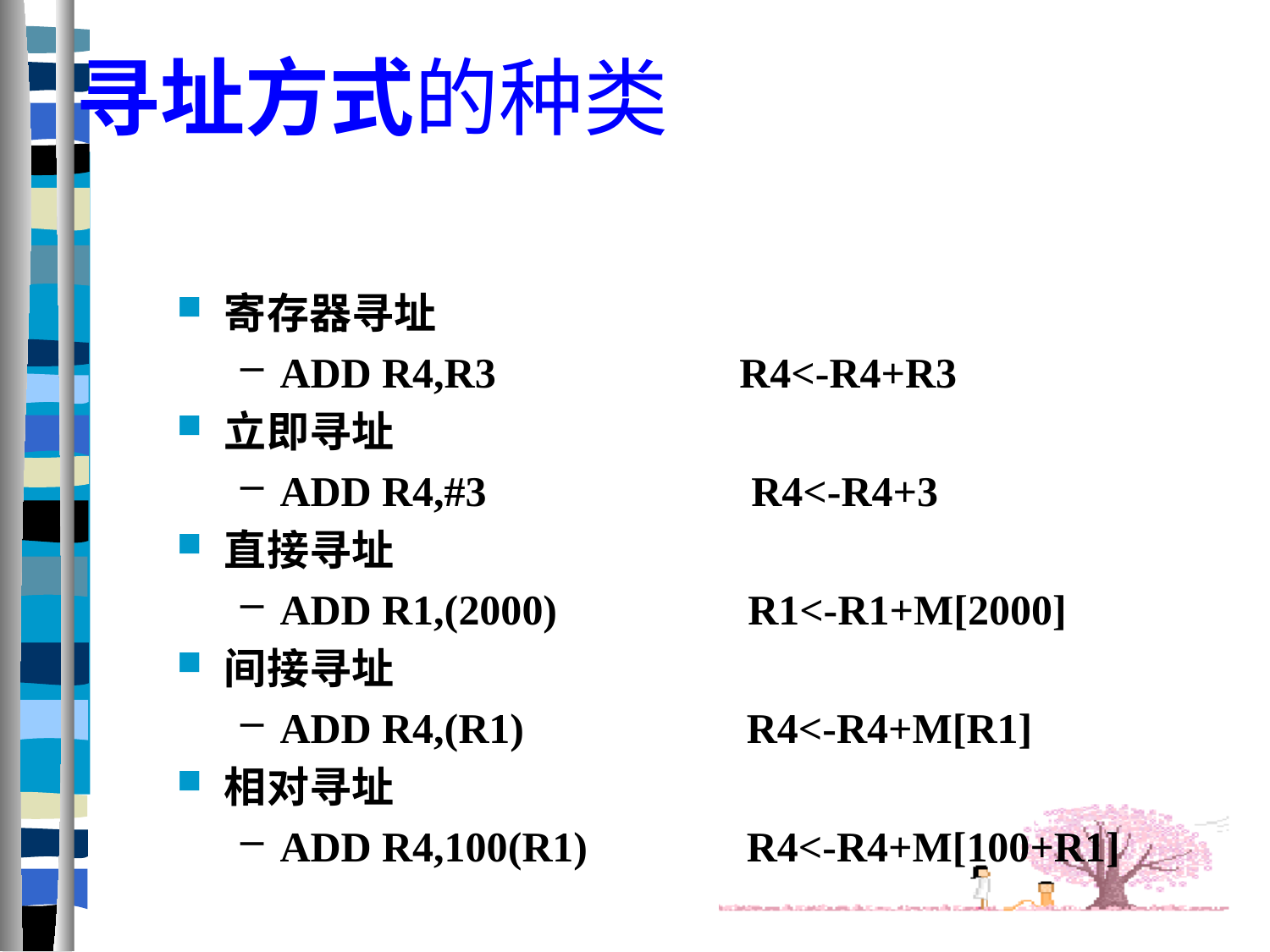

# 寻址方式的种类
寄存器寻址
ADD R4,R3                       R4<-R4+R3
立即寻址
ADD R4,#3                         R4<-R4+3
直接寻址
ADD R1,(2000)                  R1<-R1+M[2000]
间接寻址
ADD R4,(R1)                     R4<-R4+M[R1]
相对寻址
ADD R4,100(R1)               R4<-R4+M[100+R1]